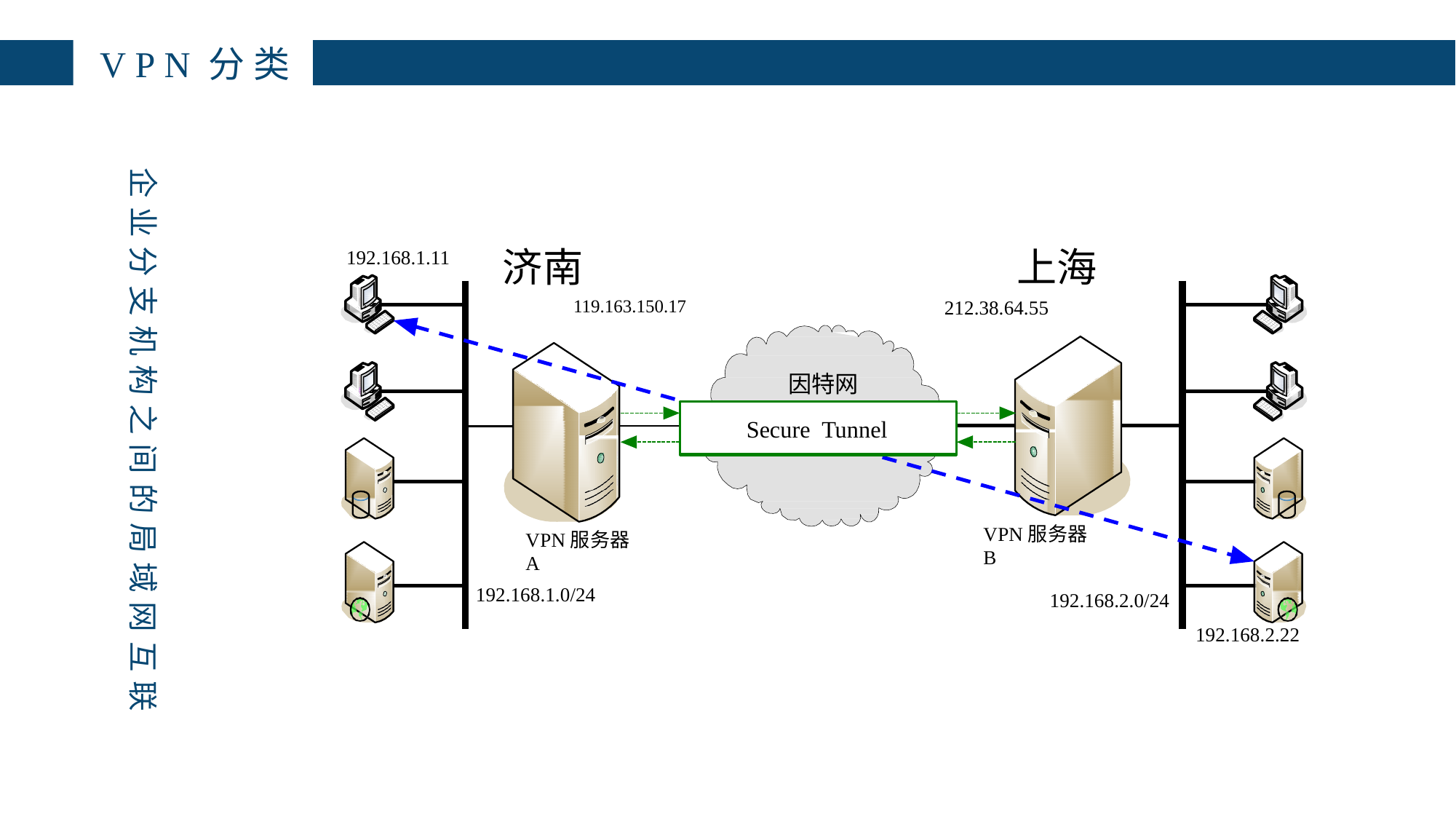

# VPN分类
企业分支机构之间的局域网互联
济南
119.163.150.17
上海
212.38.64.55
192.168.1.11

因特网

Secure Tunnel

VPN服务器B
VPN服务器A

192.168.1.0/24

192.168.2.0/24

192.168.2.22